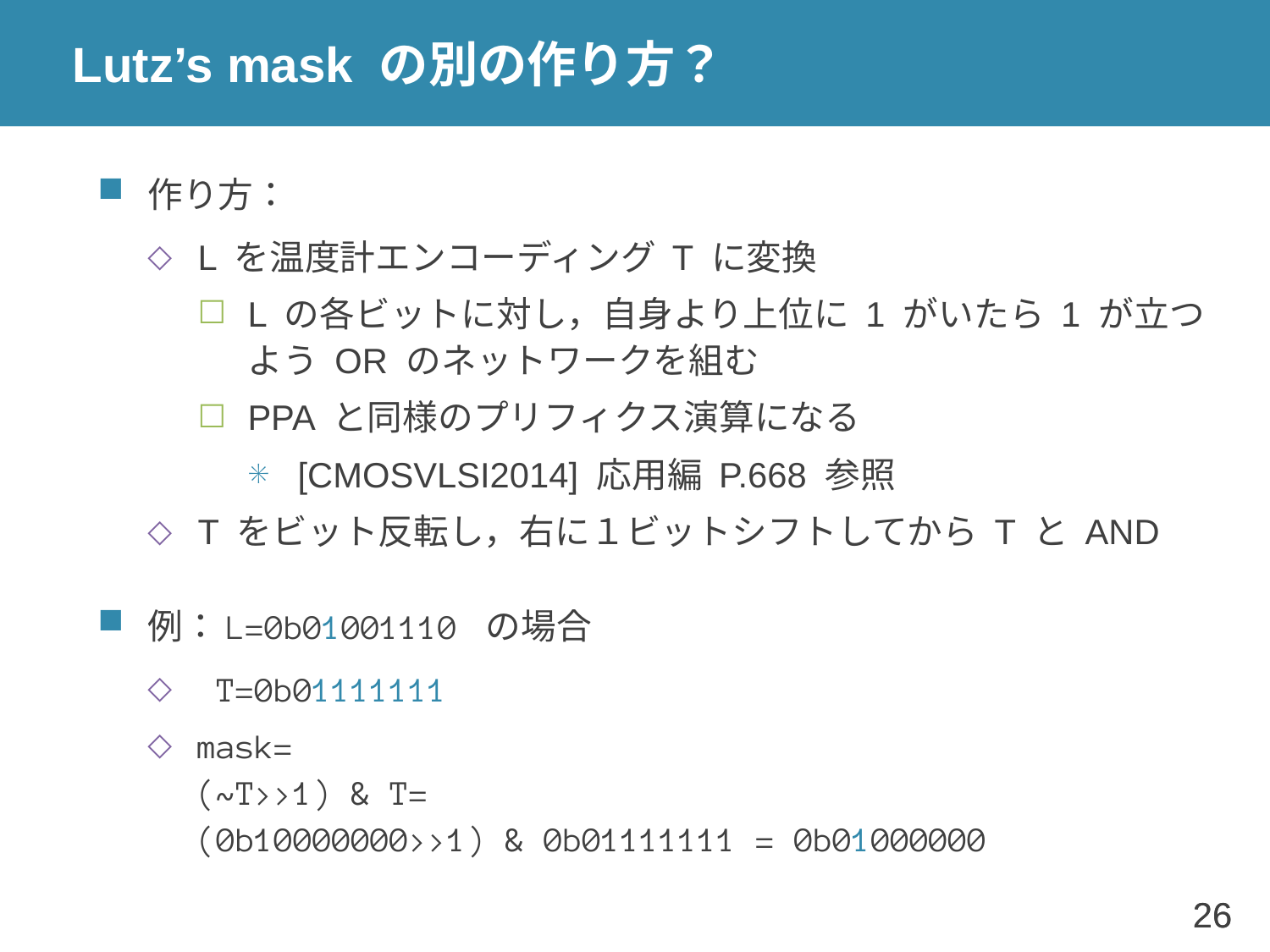

# Lutz’s mask の別の作り方？
作り方：
L を温度計エンコーディング T に変換
L の各ビットに対し，自身より上位に 1 がいたら 1 が立つよう OR のネットワークを組む
PPA と同様のプリフィクス演算になる
[CMOSVLSI2014] 応用編 P.668 参照
T をビット反転し，右に１ビットシフトしてから T と AND
例：L=0b01001110 の場合
 T=0b01111111
mask=
(~T>>1) & T=
(0b10000000>>1) & 0b01111111 = 0b01000000